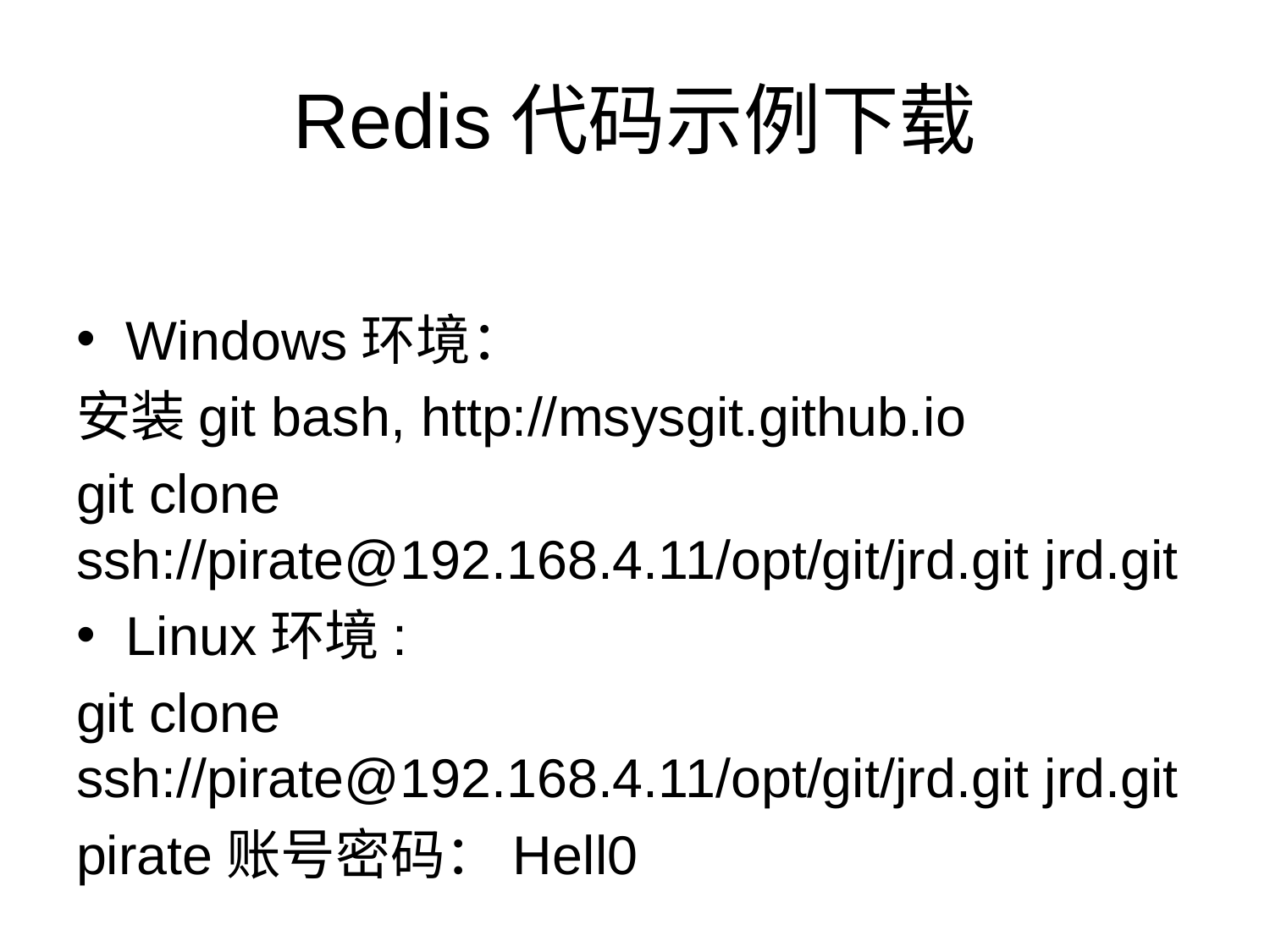

# Redis代码示例下载

Windows环境：
安装git bash, http://msysgit.github.io
git clone ssh://pirate@192.168.4.11/opt/git/jrd.git jrd.git
Linux环境:
git clone ssh://pirate@192.168.4.11/opt/git/jrd.git jrd.git
pirate账号密码：Hell0